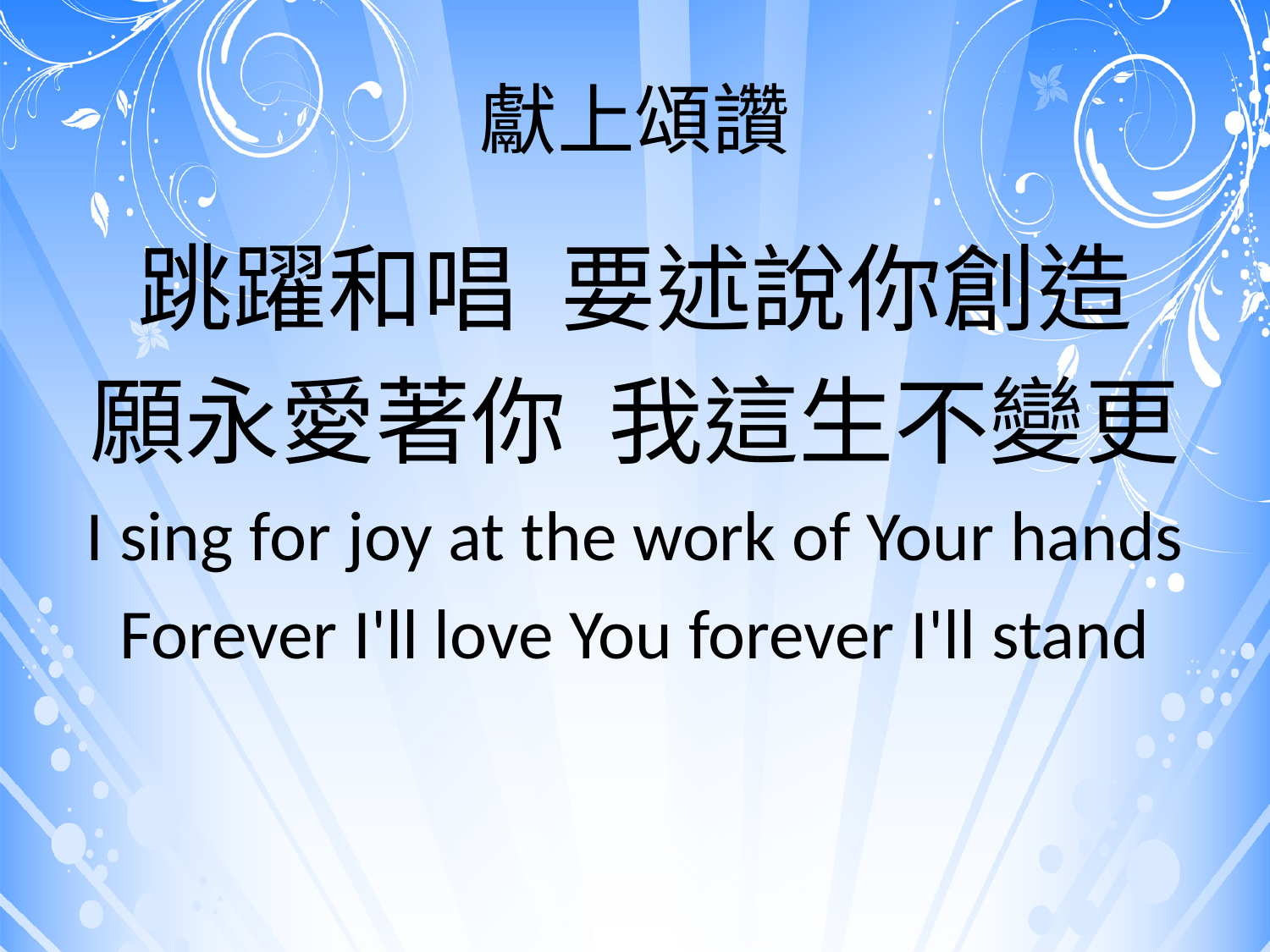

# 獻上頌讚
跳躍和唱  要述說你創造
願永愛著你  我這生不變更
I sing for joy at the work of Your hands
Forever I'll love You forever I'll stand